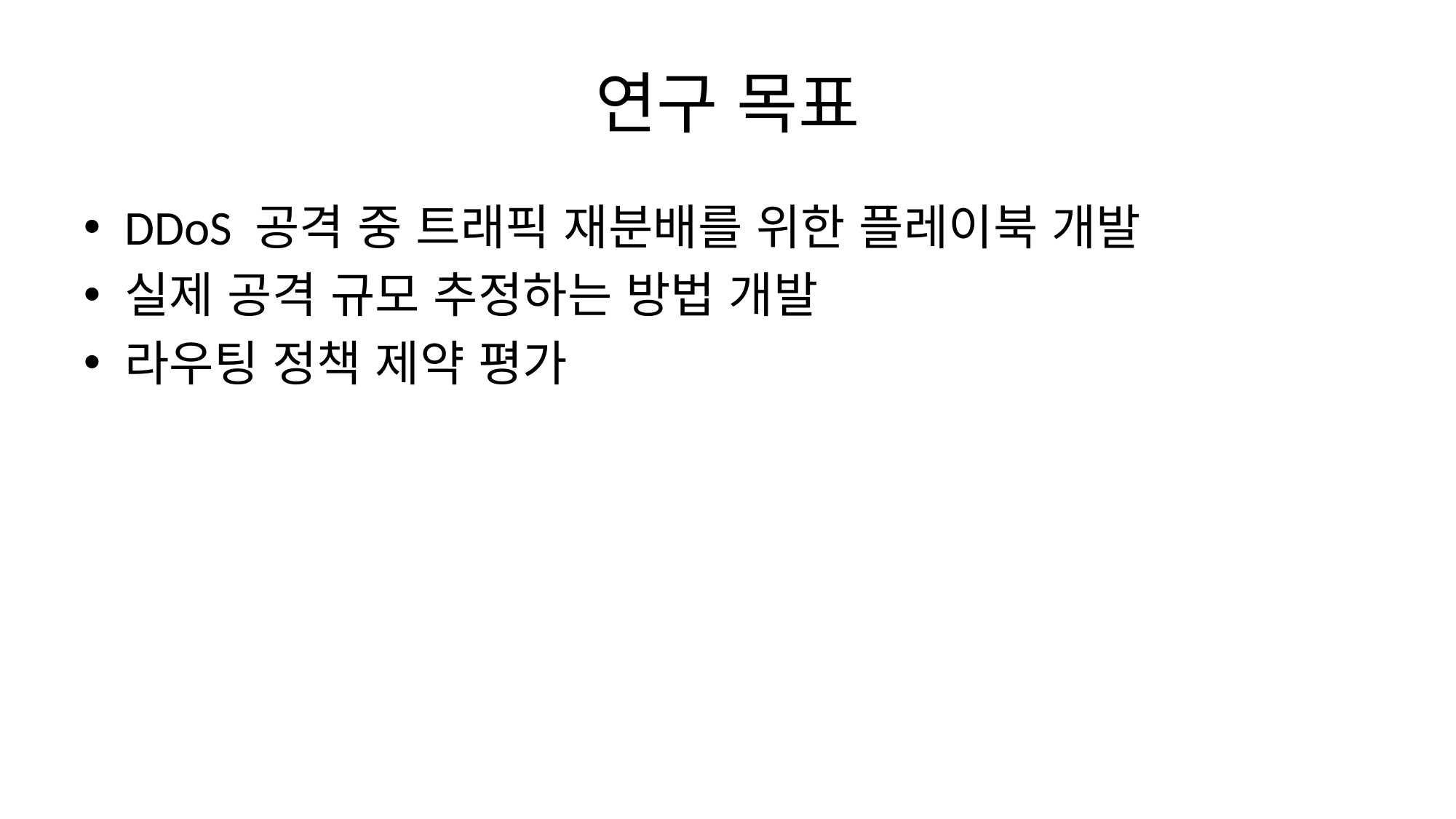

# 연구 목표
DDoS 공격 중 트래픽 재분배를 위한 플레이북 개발
실제 공격 규모 추정하는 방법 개발
라우팅 정책 제약 평가